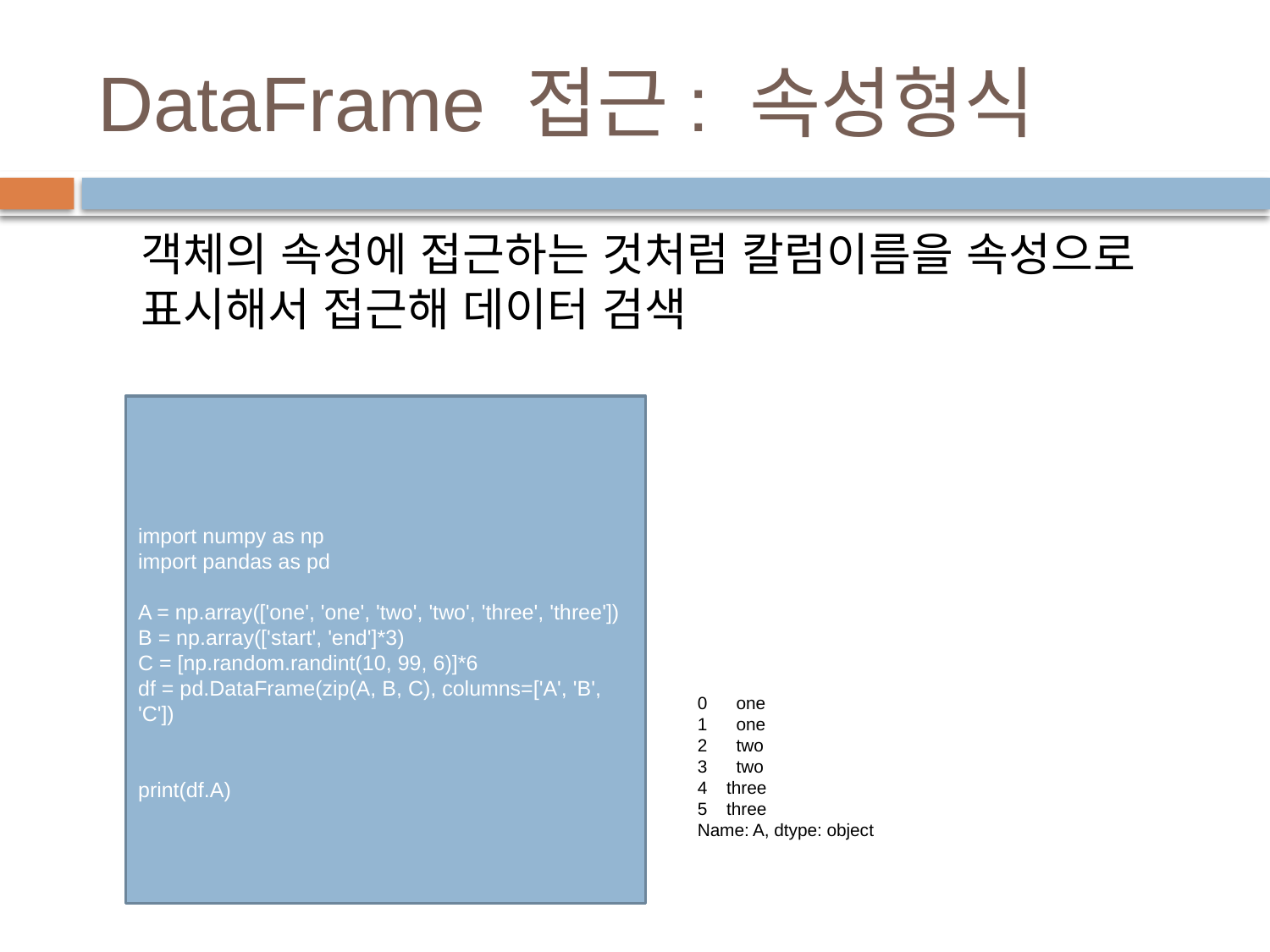

# DataFrame 접근: 속성형식
객체의 속성에 접근하는 것처럼 칼럼이름을 속성으로 표시해서 접근해 데이터 검색

import numpy as np
import pandas as pd

A = np.array(['one', 'one', 'two', 'two', 'three', 'three'])
B = np.array(['start', 'end']*3)
C = [np.random.randint(10, 99, 6)]*6
df = pd.DataFrame(zip(A, B, C), columns=['A', 'B', 'C'])

print(df.A)
0      one
1      one
2      two
3      two
4    three
5    three
Name: A, dtype: object